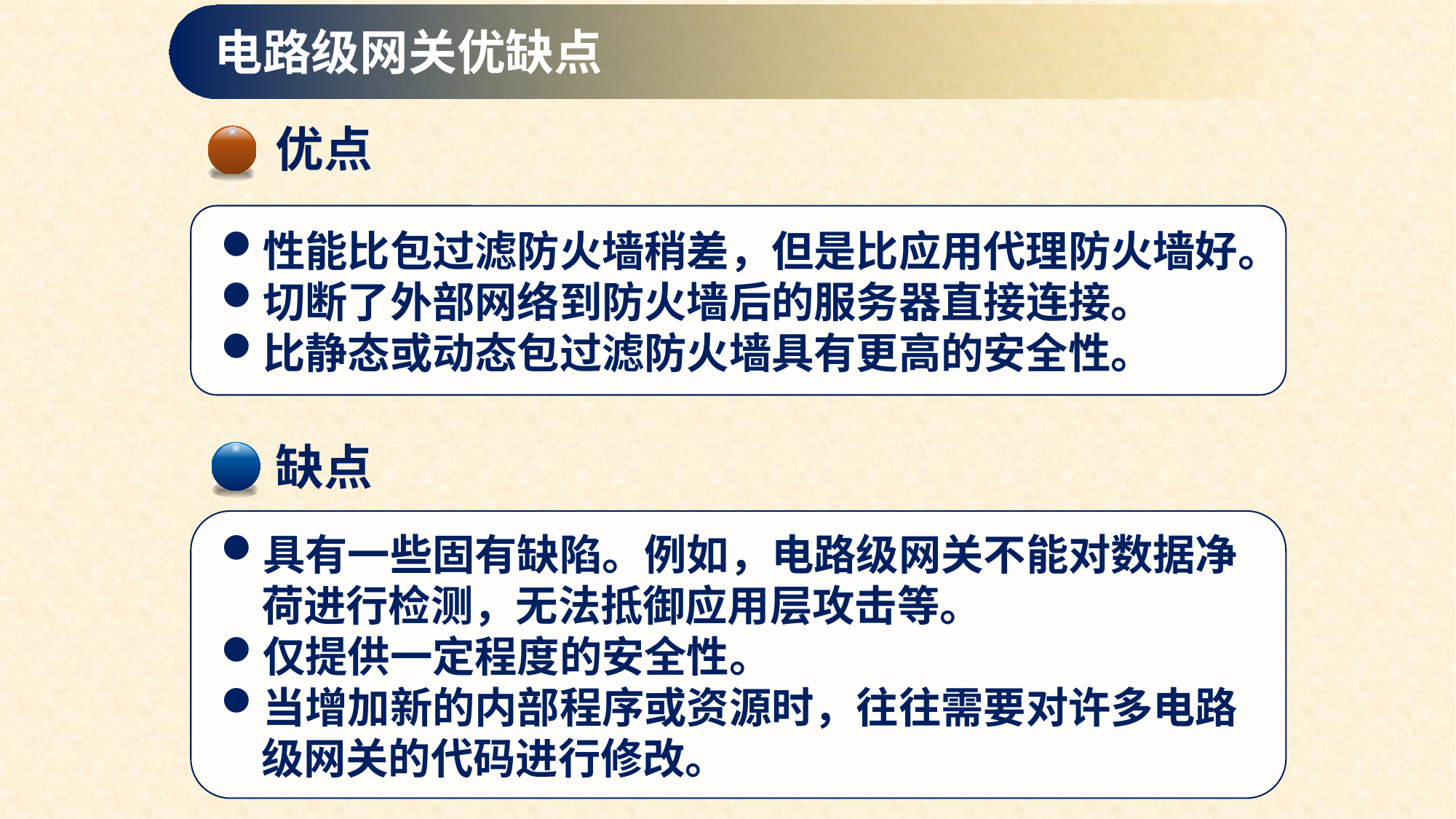

电路级网关优缺点
优点

性能比包过滤防火墙稍差，但是比应用代理防火墙好。
切断了外部网络到防火墙后的服务器直接连接。
比静态或动态包过滤防火墙具有更高的安全性。
缺点

具有一些固有缺陷。例如，电路级网关不能对数据净荷进行检测，无法抵御应用层攻击等。
仅提供一定程度的安全性。
当增加新的内部程序或资源时，往往需要对许多电路级网关的代码进行修改。